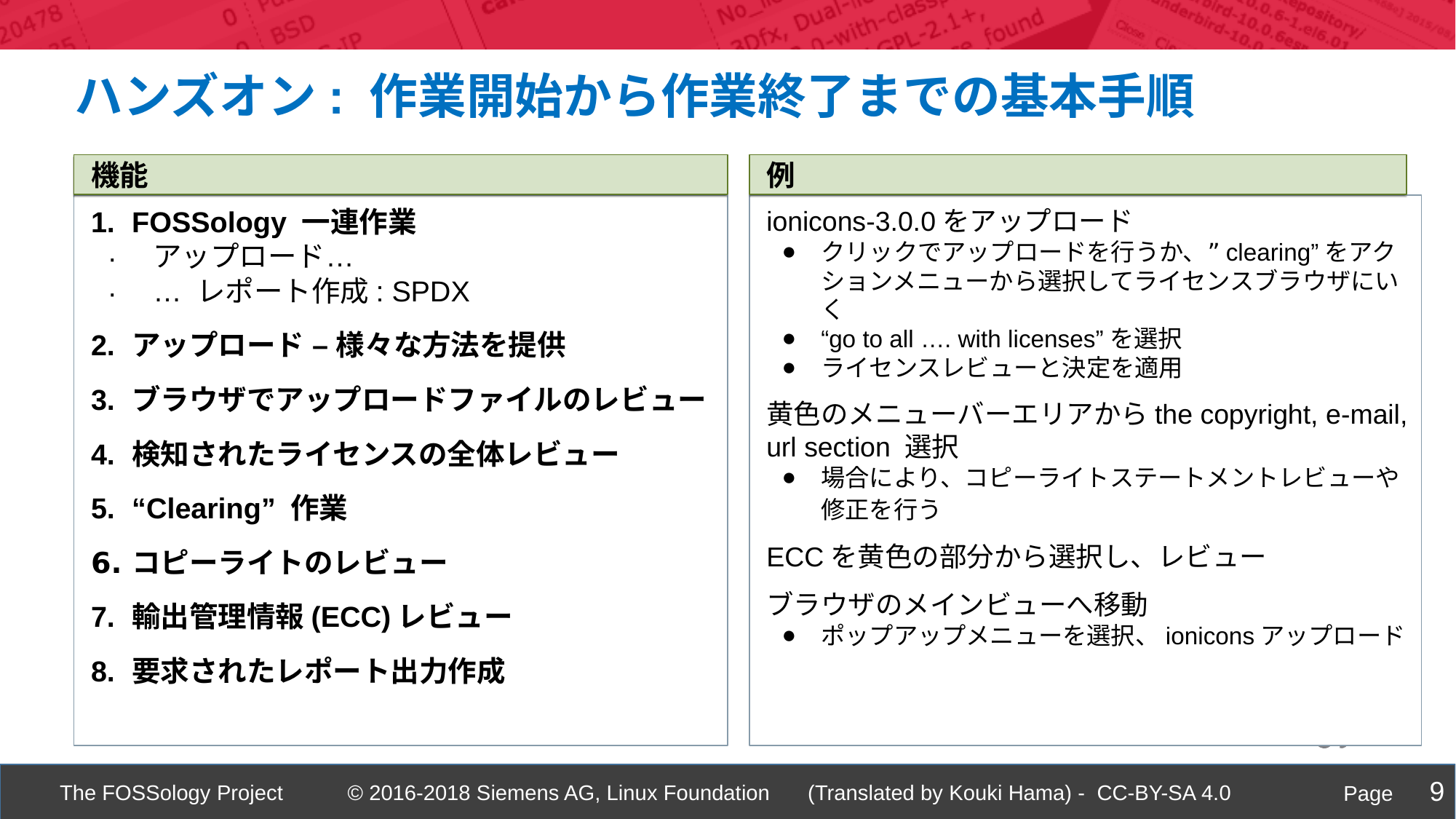

ハンズオン: 作業開始から作業終了までの基本手順
機能
例
FOSSology 一連作業
アップロード…
… レポート作成: SPDX
アップロード – 様々な方法を提供
ブラウザでアップロードファイルのレビュー
検知されたライセンスの全体レビュー
“Clearing” 作業
コピーライトのレビュー
輸出管理情報(ECC)レビュー
要求されたレポート出力作成

ionicons-3.0.0をアップロード
クリックでアップロードを行うか、”clearing”をアクションメニューから選択してライセンスブラウザにいく
“go to all …. with licenses”を選択
ライセンスレビューと決定を適用
黄色のメニューバーエリアからthe copyright, e-mail, url section 選択
場合により、コピーライトステートメントレビューや修正を行う
ECCを黄色の部分から選択し、レビュー
ブラウザのメインビューへ移動
ポップアップメニューを選択、ioniconsアップロード